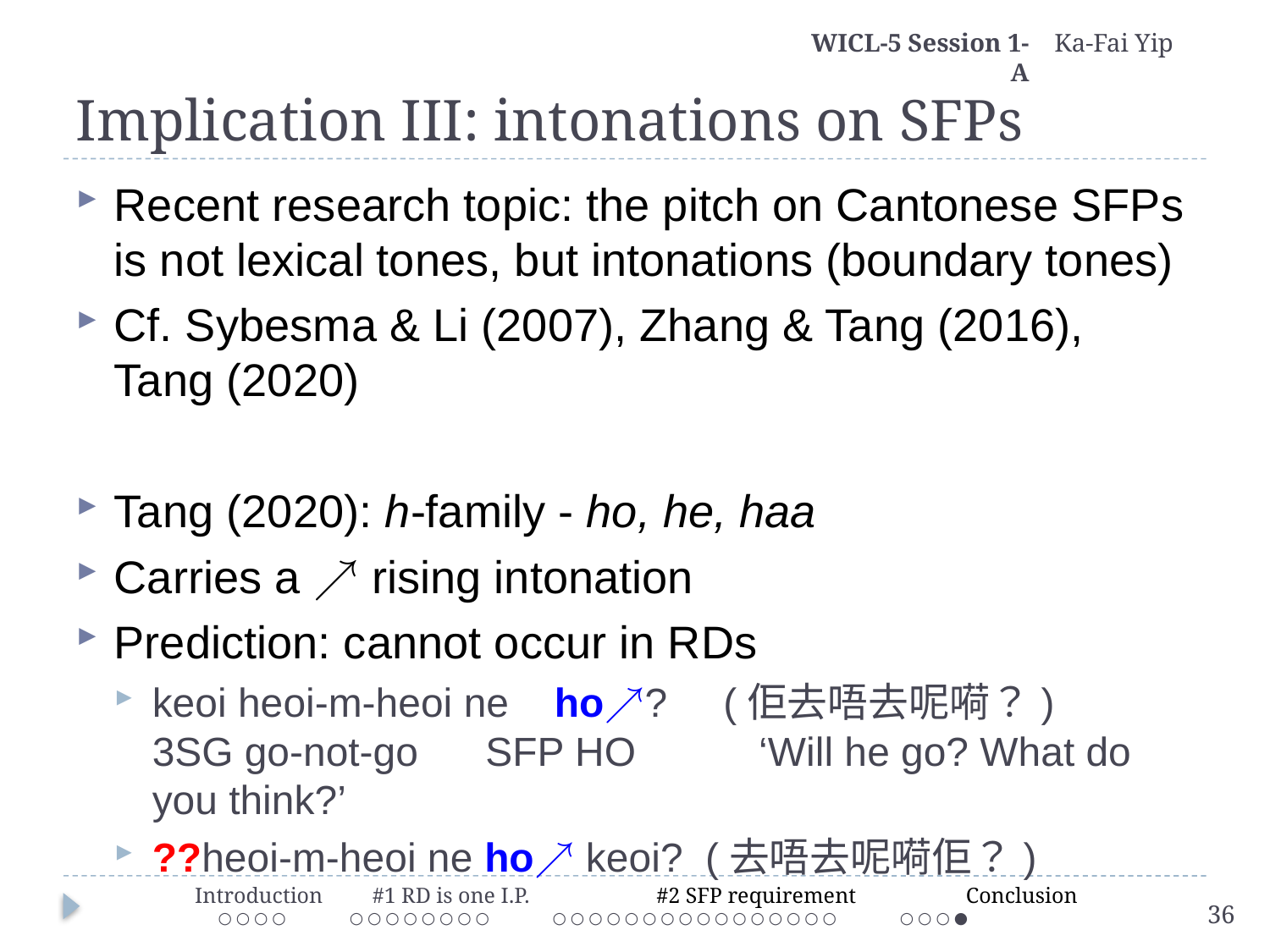

WICL-5 Session 1-A
Ka-Fai Yip
# Implication III: intonations on SFPs
Recent research topic: the pitch on Cantonese SFPs is not lexical tones, but intonations (boundary tones)
Cf. Sybesma & Li (2007), Zhang & Tang (2016), Tang (2020)

Tang (2020): h-family - ho, he, haa
Carries a ↗ rising intonation
Prediction: cannot occur in RDs
keoi heoi-m-heoi ne    ho↗?     (佢去唔去呢嗬？)
3SG go-not-go      SFP HO           ‘Will he go? What do you think?’
??heoi-m-heoi ne ho↗ keoi?  (去唔去呢嗬佢？)

     Introduction         #1 RD is one I.P.                       #2 SFP requirement                    Conclusion
            ○ ○ ○ ○               ○ ○ ○ ○ ○ ○ ○ ○ 	 ○ ○ ○ ○ ○ ○ ○ ○ ○ ○ ○ ○ ○ ○ ○ ○               ○ ○ ○ ●

36